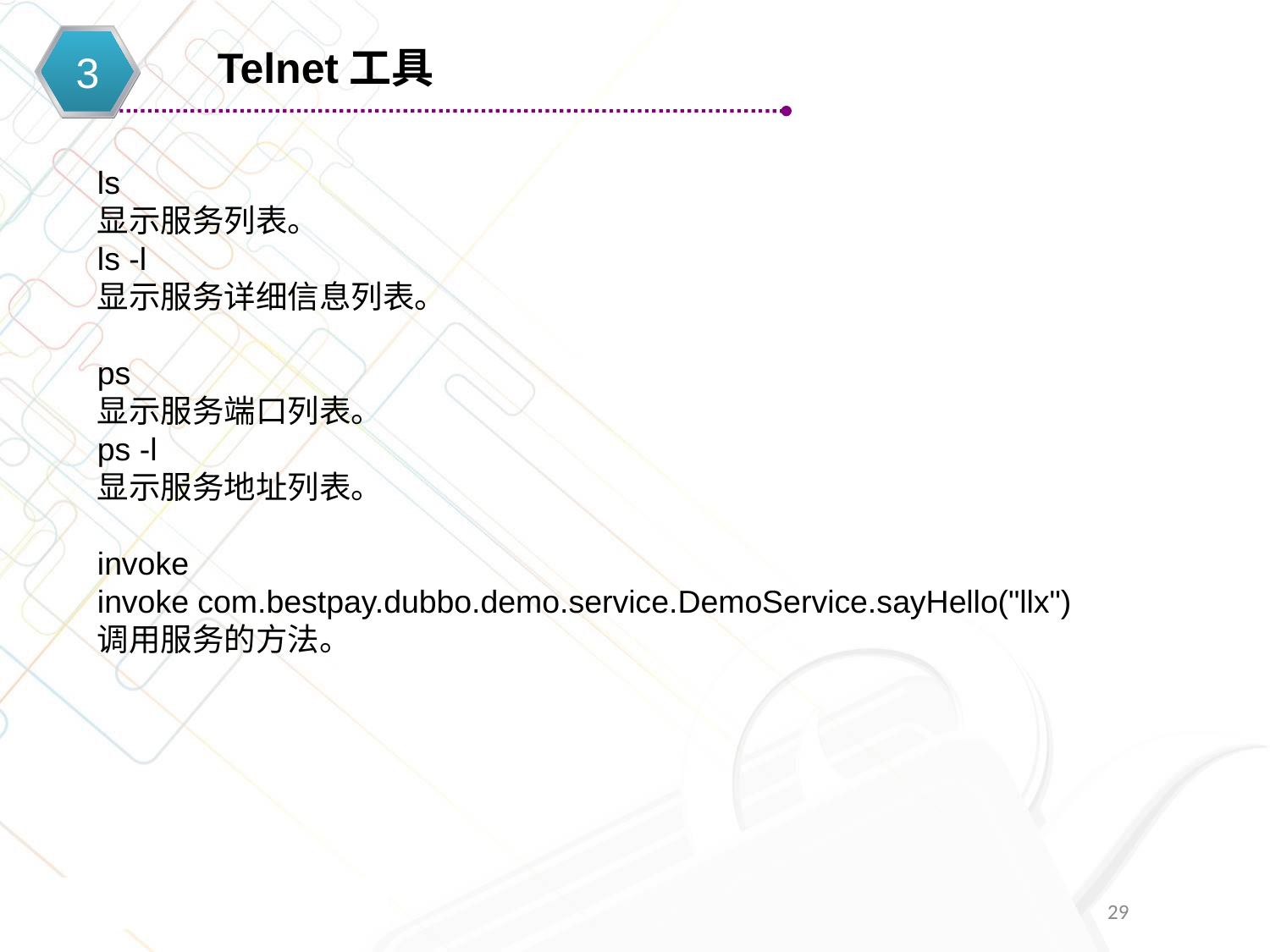

Telnet工具
3

ls
显示服务列表。
ls -l
显示服务详细信息列表。

ps
显示服务端口列表。
ps -l
显示服务地址列表。

invoke
invoke com.bestpay.dubbo.demo.service.DemoService.sayHello("llx")
调用服务的方法。
29